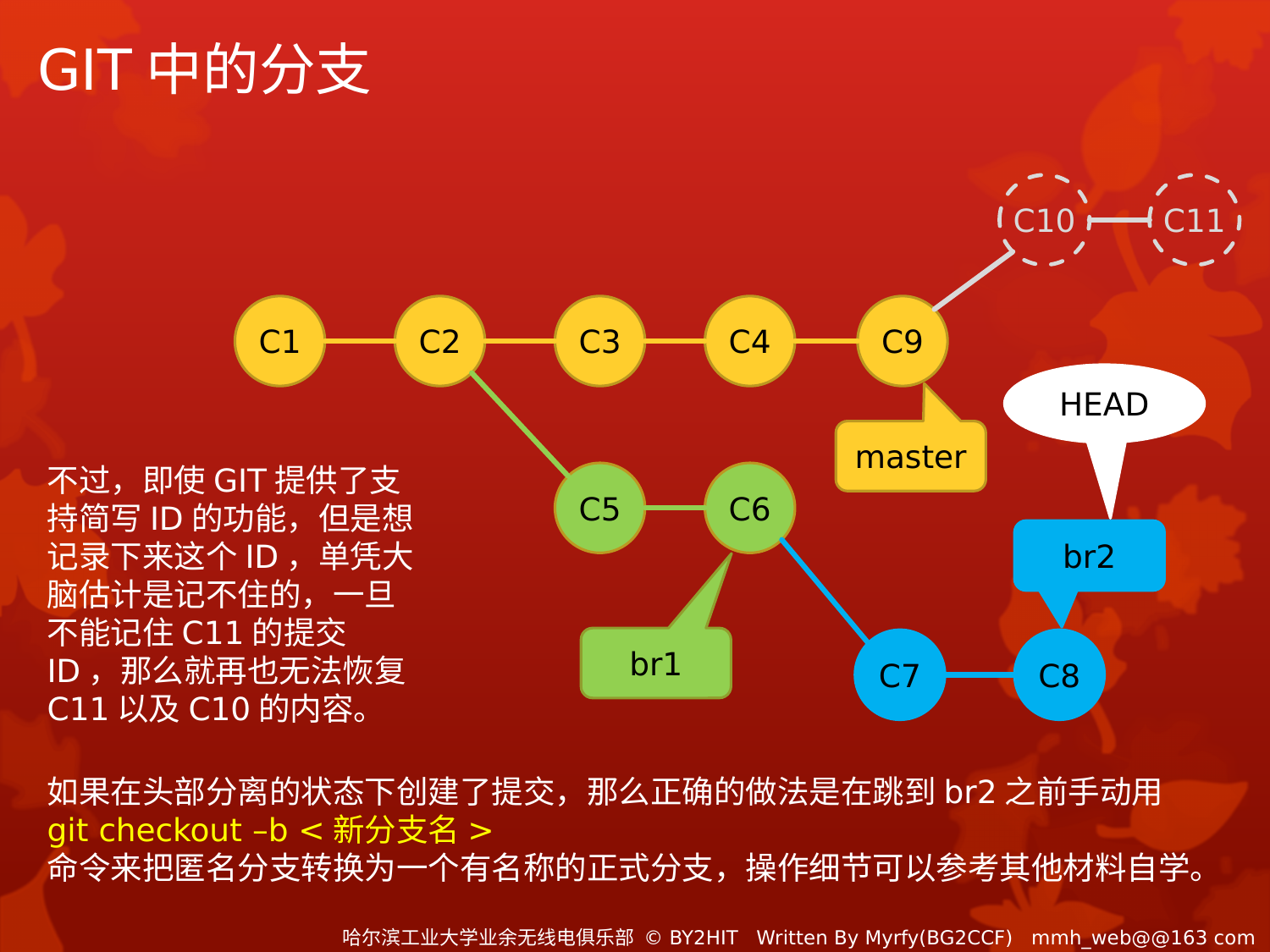

# GIT中的分支
C10
C11
C1
C2
C3
C4
C9
HEAD
master
不过，即使GIT提供了支持简写ID的功能，但是想记录下来这个ID，单凭大脑估计是记不住的，一旦不能记住C11的提交ID，那么就再也无法恢复C11以及C10的内容。
C5
C6
br2
br1
C7
C8
如果在头部分离的状态下创建了提交，那么正确的做法是在跳到br2之前手动用
git checkout –b <新分支名>
命令来把匿名分支转换为一个有名称的正式分支，操作细节可以参考其他材料自学。